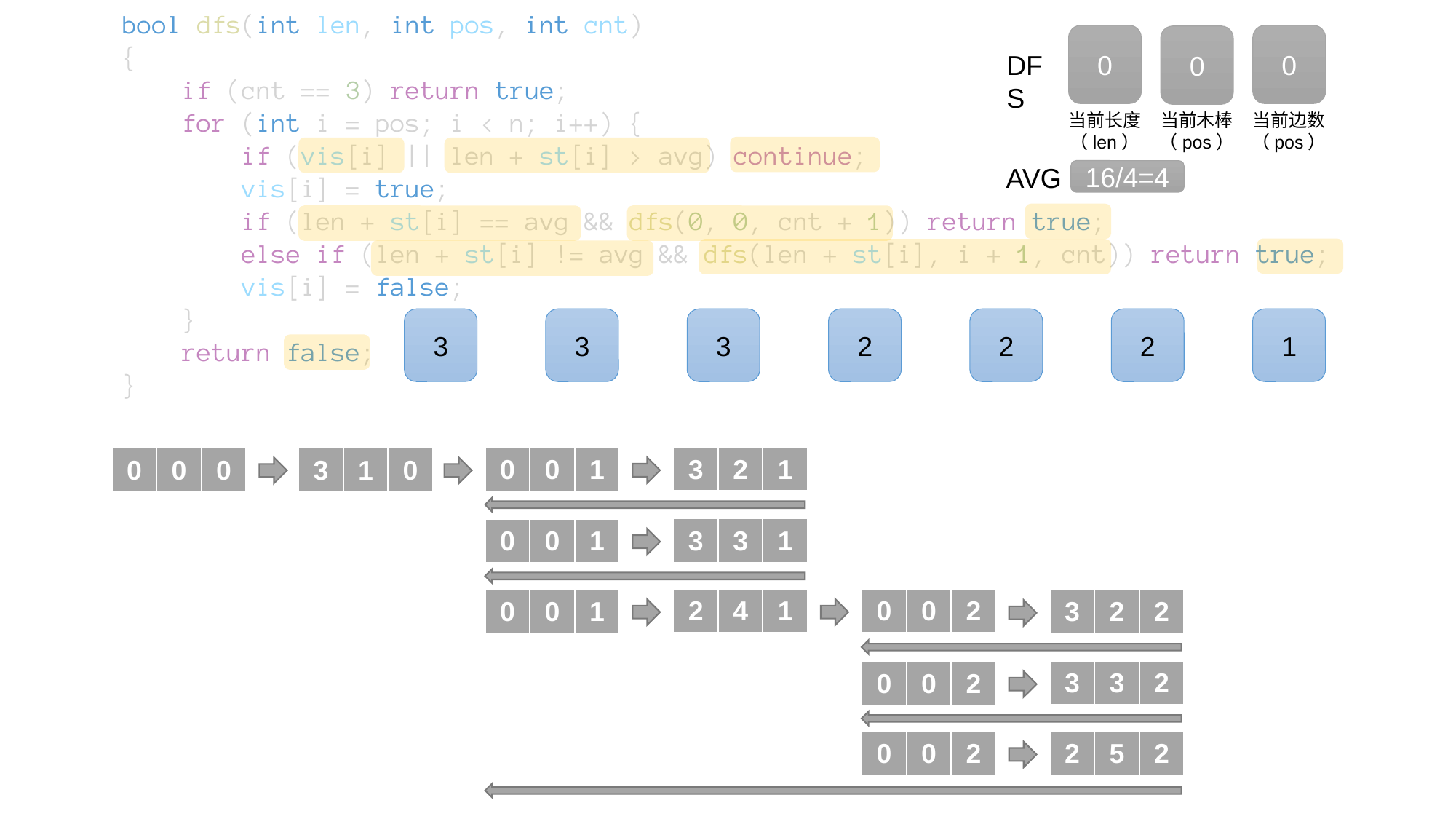

bool dfs(int len, int pos, int cnt)
{
    if (cnt == 3) return true;
    for (int i = pos; i < n; i++) {
        if (vis[i] || len + st[i] > avg) continue;
        vis[i] = true;
        if (len + st[i] == avg && dfs(0, 0, cnt + 1)) return true;
        else if (len + st[i] != avg && dfs(len + st[i], i + 1, cnt)) return true;
        vis[i] = false;
    }
    return false;
}
0
0
0
DFS
当前长度
（len）
当前木棒
（pos）
当前边数
（pos）

AVG
16/4=4

3
3
3
2
2
2
1

| 3 | 2 | 1 |
| --- | --- | --- |
| 0 | 0 | 1 |
| --- | --- | --- |
| 3 | 1 | 0 |
| --- | --- | --- |
| 0 | 0 | 0 |
| --- | --- | --- |

| 3 | 3 | 1 |
| --- | --- | --- |
| 0 | 0 | 1 |
| --- | --- | --- |

| 0 | 0 | 2 |
| --- | --- | --- |
| 2 | 4 | 1 |
| --- | --- | --- |
| 0 | 0 | 1 |
| --- | --- | --- |
| 3 | 2 | 2 |
| --- | --- | --- |

| 3 | 3 | 2 |
| --- | --- | --- |
| 0 | 0 | 2 |
| --- | --- | --- |

| 2 | 5 | 2 |
| --- | --- | --- |
| 0 | 0 | 2 |
| --- | --- | --- |